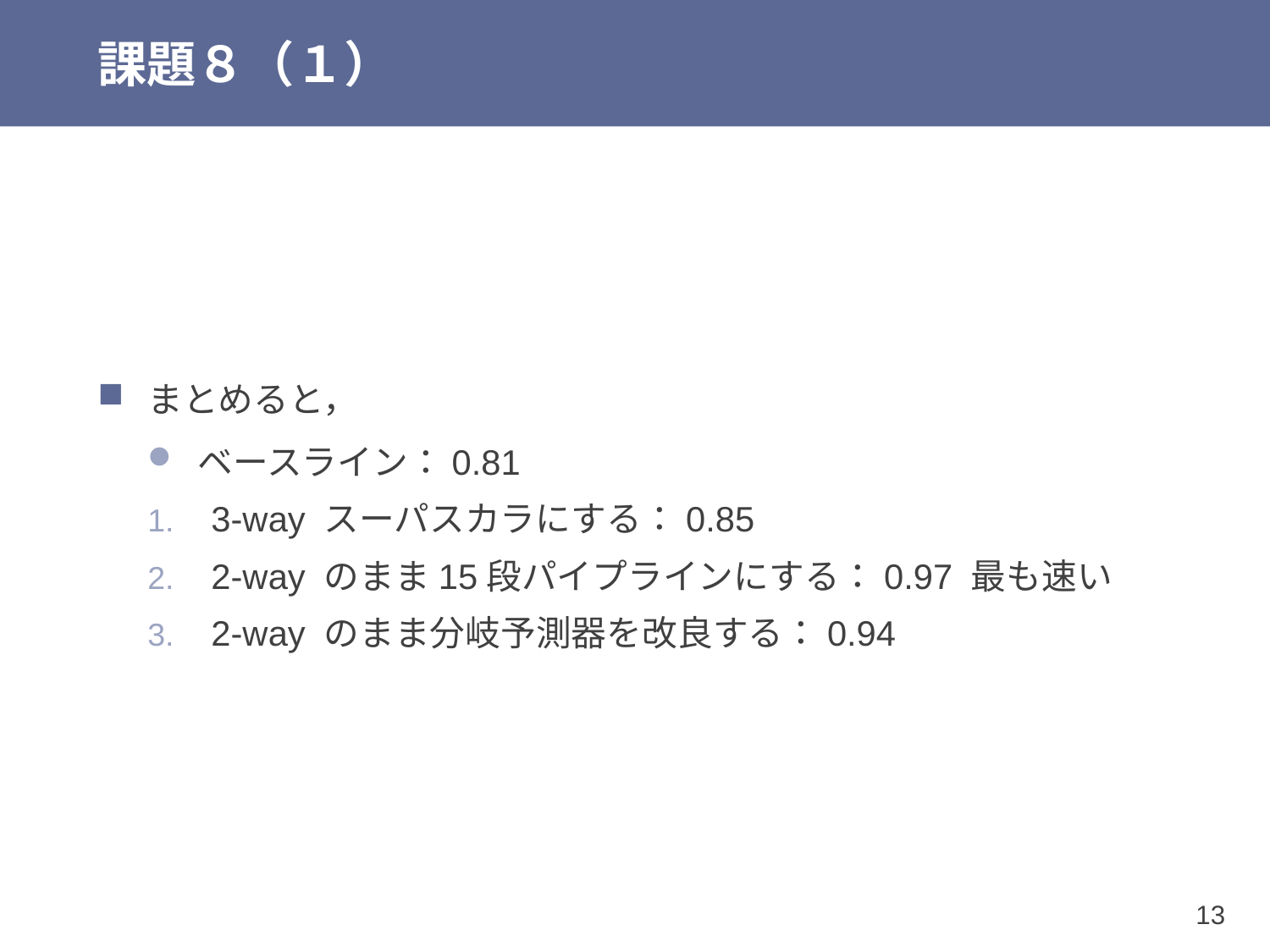

# 課題８（１）
まとめると，
ベースライン：0.81
3-way スーパスカラにする：0.85
2-way のまま15段パイプラインにする：0.97 最も速い
2-way のまま分岐予測器を改良する：0.94